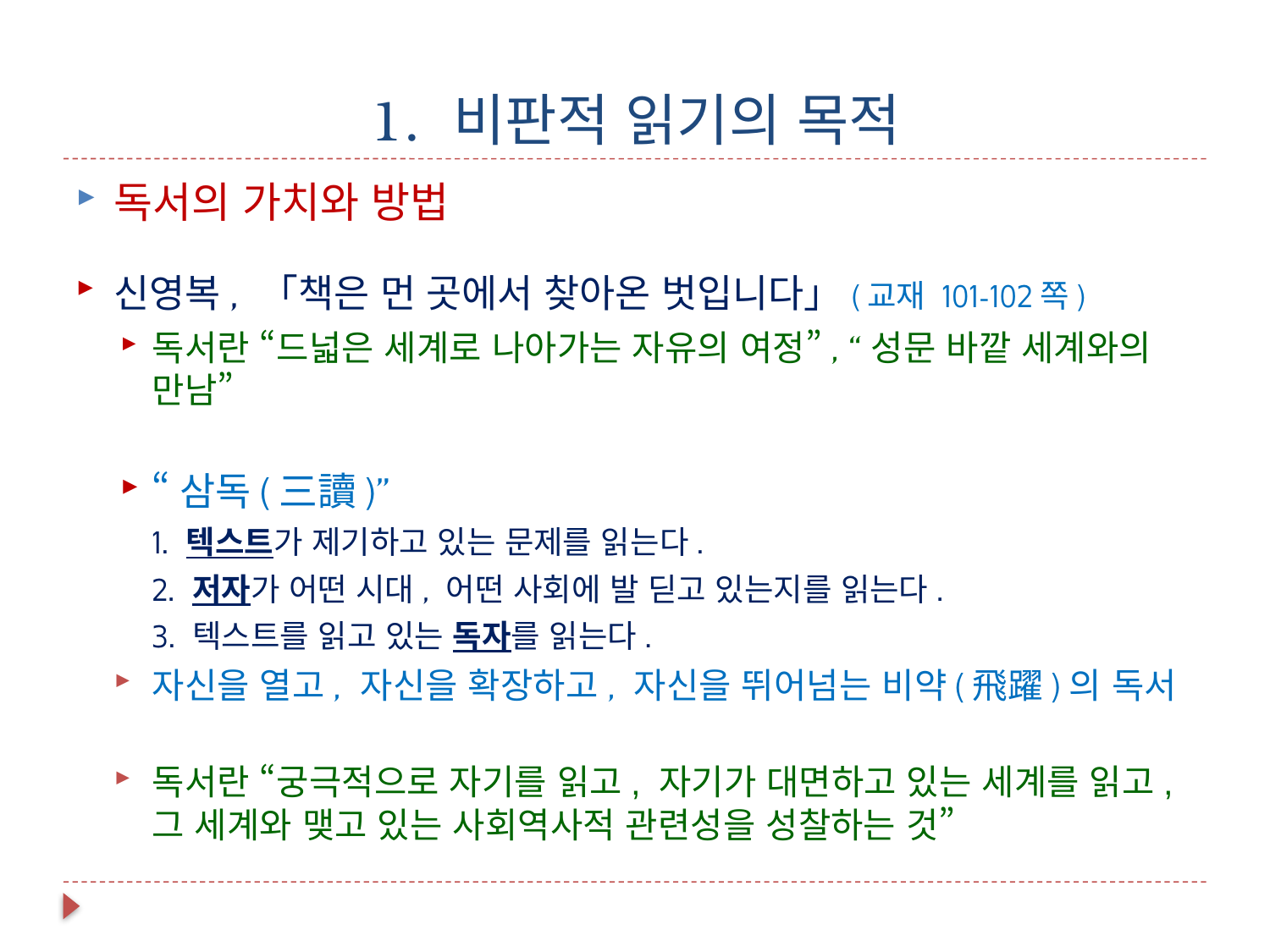

# 1. 비판적 읽기의 목적
독서의 가치와 방법

신영복, 「책은 먼 곳에서 찾아온 벗입니다」(교재 101-102쪽)
독서란 “드넓은 세계로 나아가는 자유의 여정”, “성문 바깥 세계와의 만남”

“삼독(三讀)”
1. 텍스트가 제기하고 있는 문제를 읽는다.
2. 저자가 어떤 시대, 어떤 사회에 발 딛고 있는지를 읽는다.
3. 텍스트를 읽고 있는 독자를 읽는다.
자신을 열고, 자신을 확장하고, 자신을 뛰어넘는 비약(飛躍)의 독서

독서란 “궁극적으로 자기를 읽고, 자기가 대면하고 있는 세계를 읽고, 그 세계와 맺고 있는 사회역사적 관련성을 성찰하는 것”